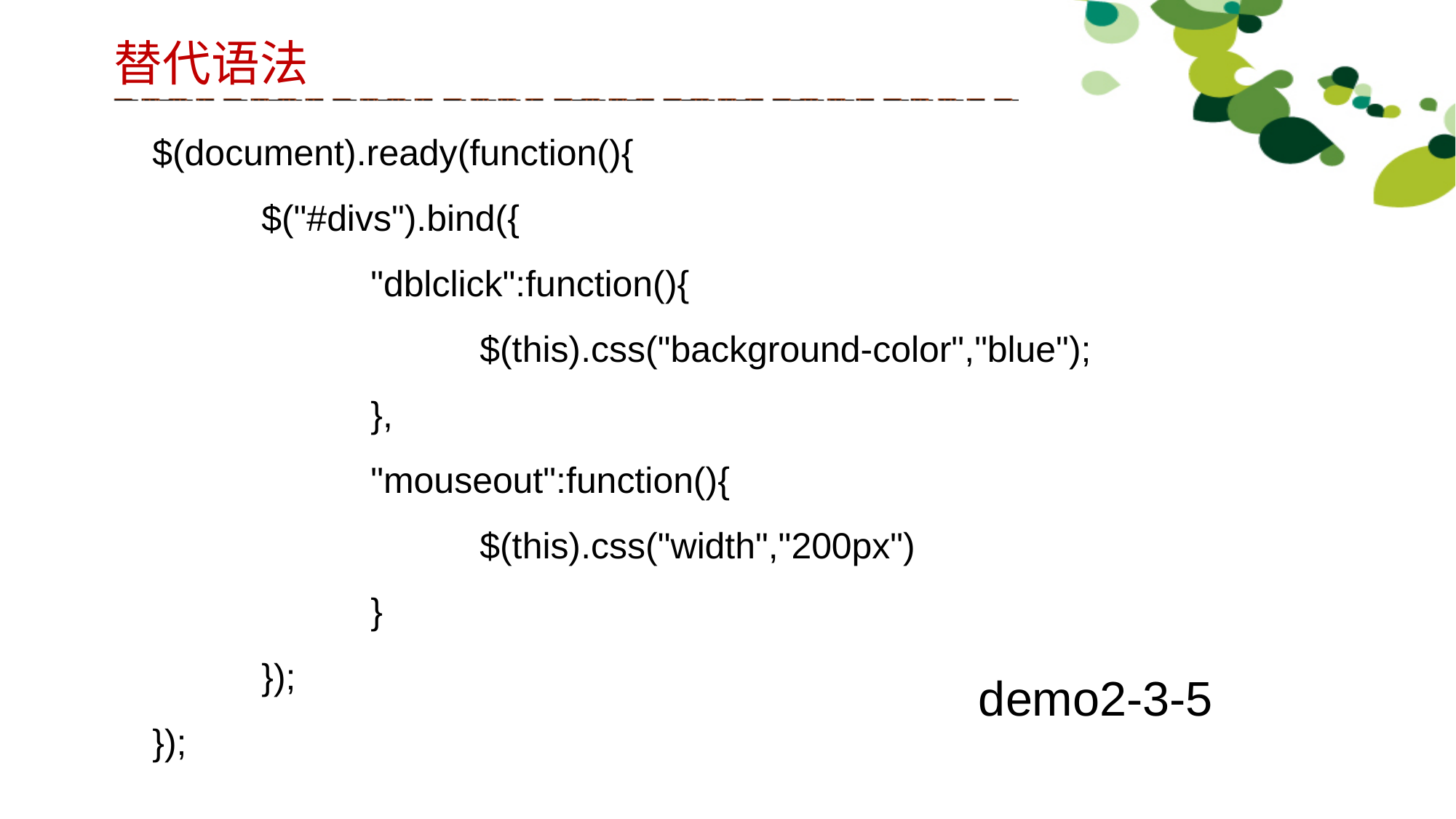

替代语法

$(document).ready(function(){
	$("#divs").bind({
		"dblclick":function(){
			$(this).css("background-color","blue");
		},
		"mouseout":function(){
			$(this).css("width","200px")
		}
	});
});

demo2-3-5